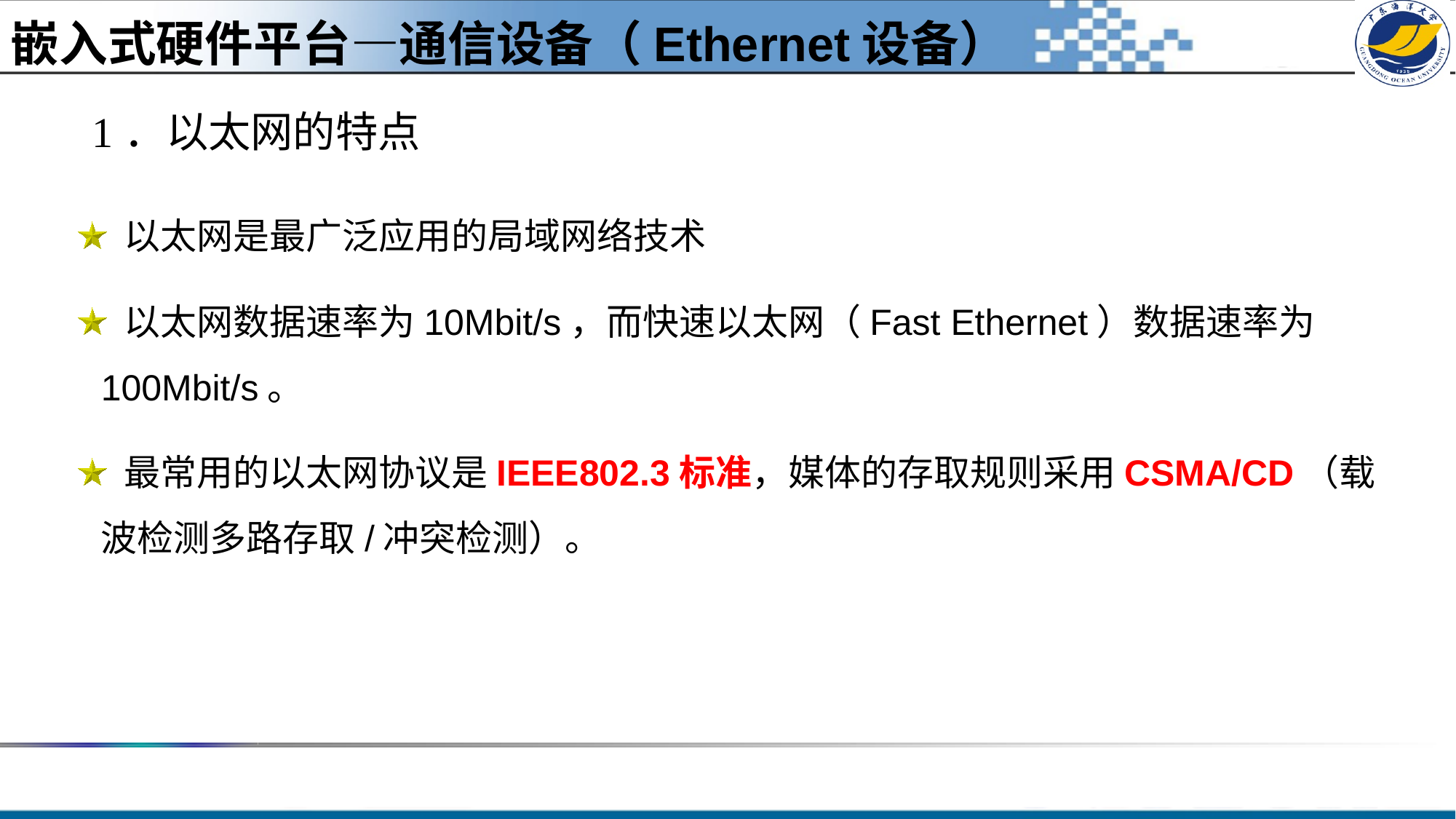

嵌入式硬件平台—通信设备（Ethernet设备）
# 1．以太网的特点
 以太网是最广泛应用的局域网络技术
 以太网数据速率为10Mbit/s，而快速以太网（Fast Ethernet）数据速率为100Mbit/s。
 最常用的以太网协议是IEEE802.3标准，媒体的存取规则采用CSMA/CD（载波检测多路存取/冲突检测）。
124